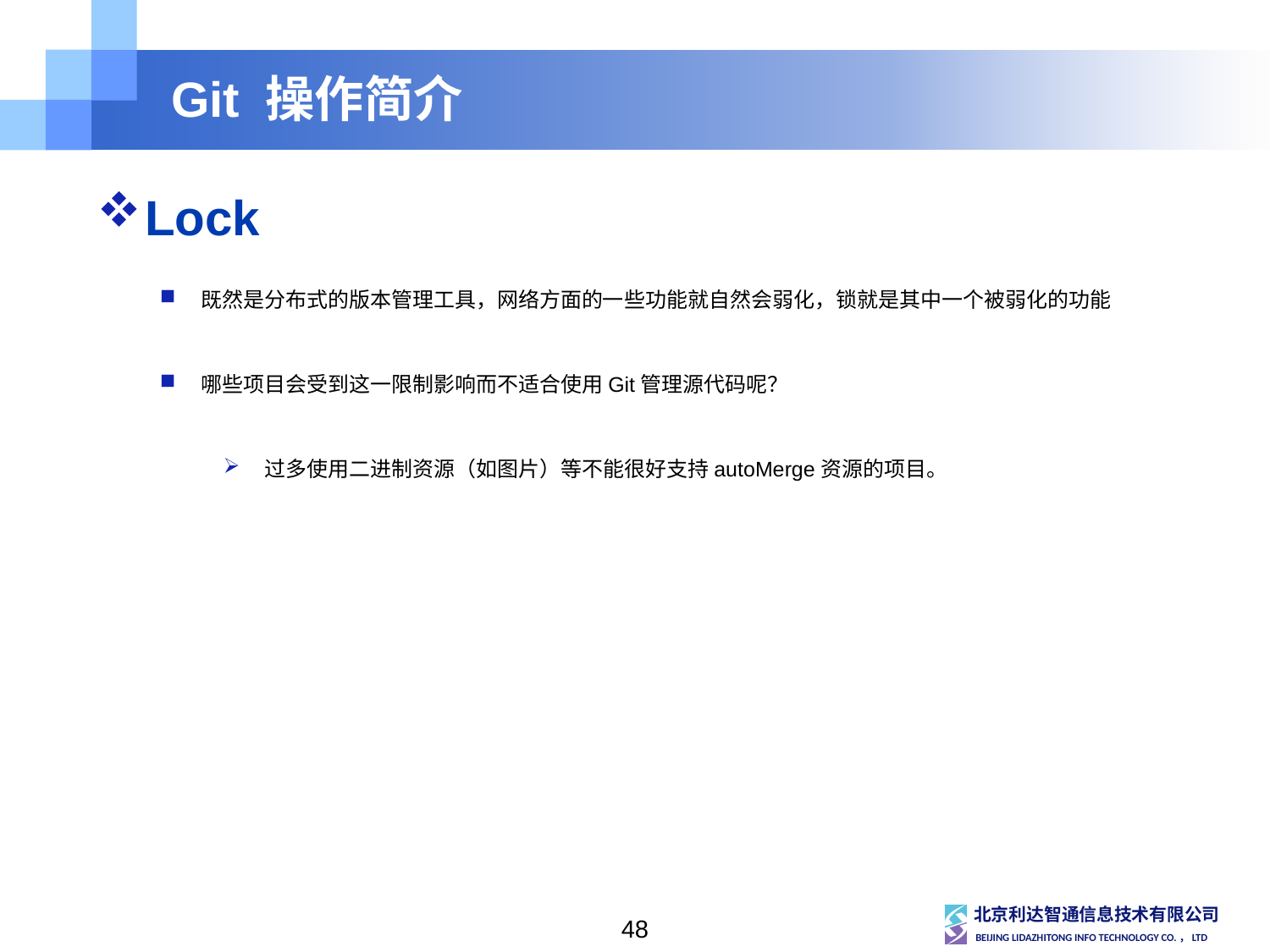

# Git 操作简介
Lock

既然是分布式的版本管理工具，网络方面的一些功能就自然会弱化，锁就是其中一个被弱化的功能

哪些项目会受到这一限制影响而不适合使用Git管理源代码呢？

过多使用二进制资源（如图片）等不能很好支持autoMerge资源的项目。

48